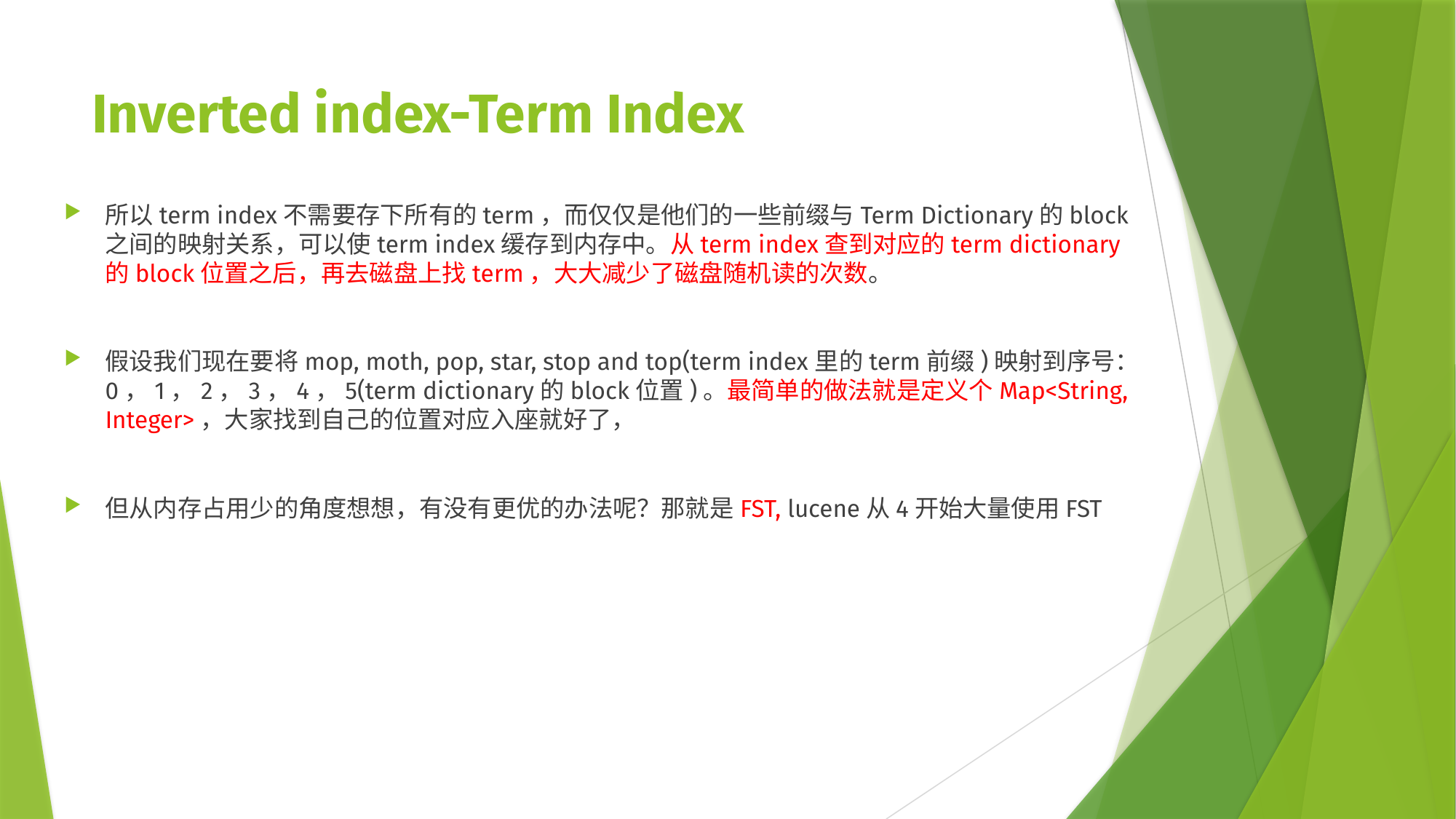

# Inverted index-Term Index
所以term index不需要存下所有的term，而仅仅是他们的一些前缀与Term Dictionary的block之间的映射关系，可以使term index缓存到内存中。从term index查到对应的term dictionary的block位置之后，再去磁盘上找term，大大减少了磁盘随机读的次数。

假设我们现在要将mop, moth, pop, star, stop and top(term index里的term前缀)映射到序号：0，1，2，3，4，5(term dictionary的block位置)。最简单的做法就是定义个Map<String, Integer>，大家找到自己的位置对应入座就好了，

但从内存占用少的角度想想，有没有更优的办法呢？那就是FST, lucene从4开始大量使用FST